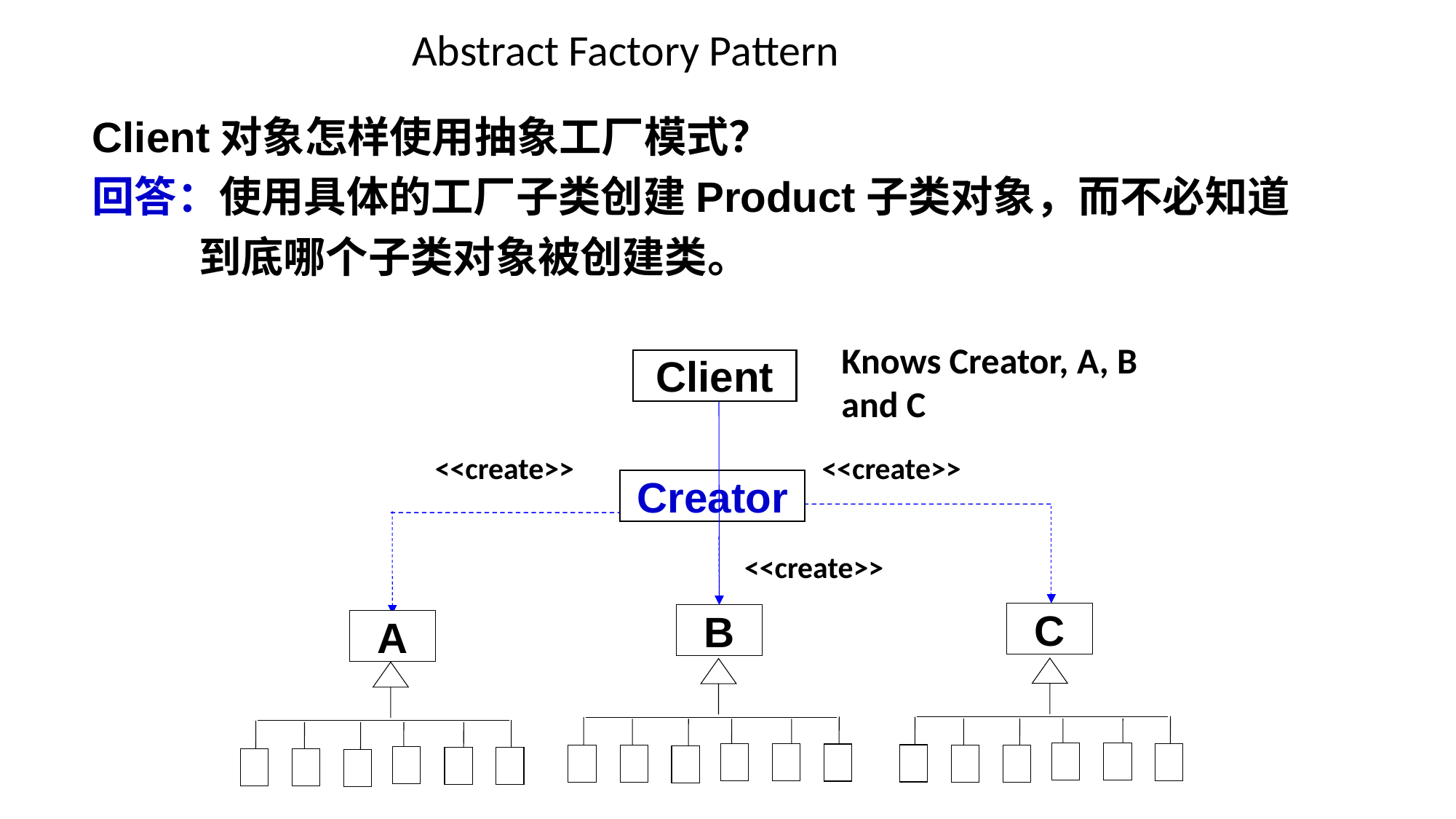

# Abstract Factory Pattern
Client对象怎样使用抽象工厂模式？
回答：使用具体的工厂子类创建Product子类对象，而不必知道
          到底哪个子类对象被创建类。
Knows Creator, A, B and C
Client
<<create>>
<<create>>
Creator

<<create>>
C
B
A